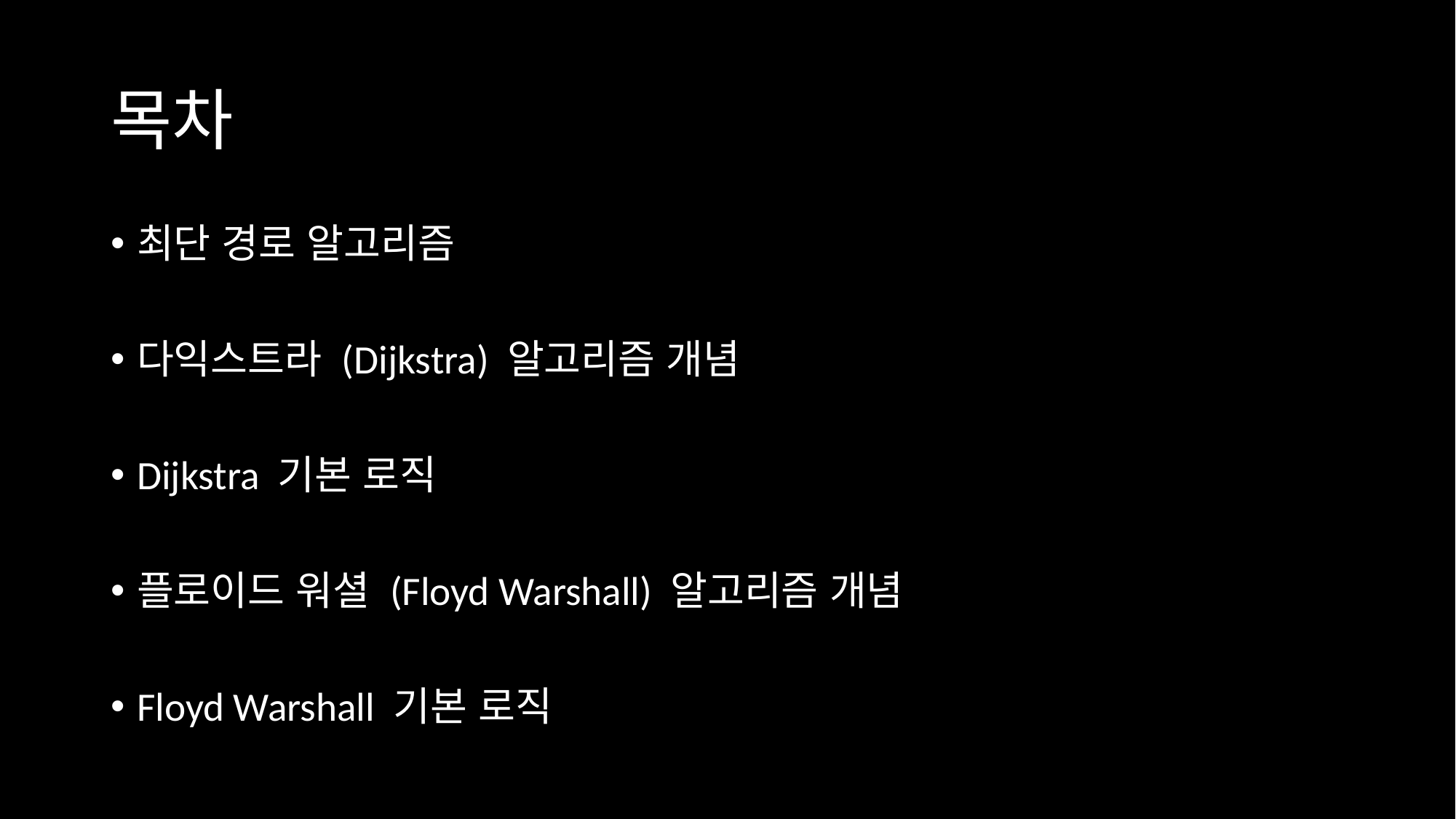

# 목차
최단 경로 알고리즘

다익스트라 (Dijkstra) 알고리즘 개념

Dijkstra 기본 로직

플로이드 워셜 (Floyd Warshall) 알고리즘 개념

Floyd Warshall 기본 로직